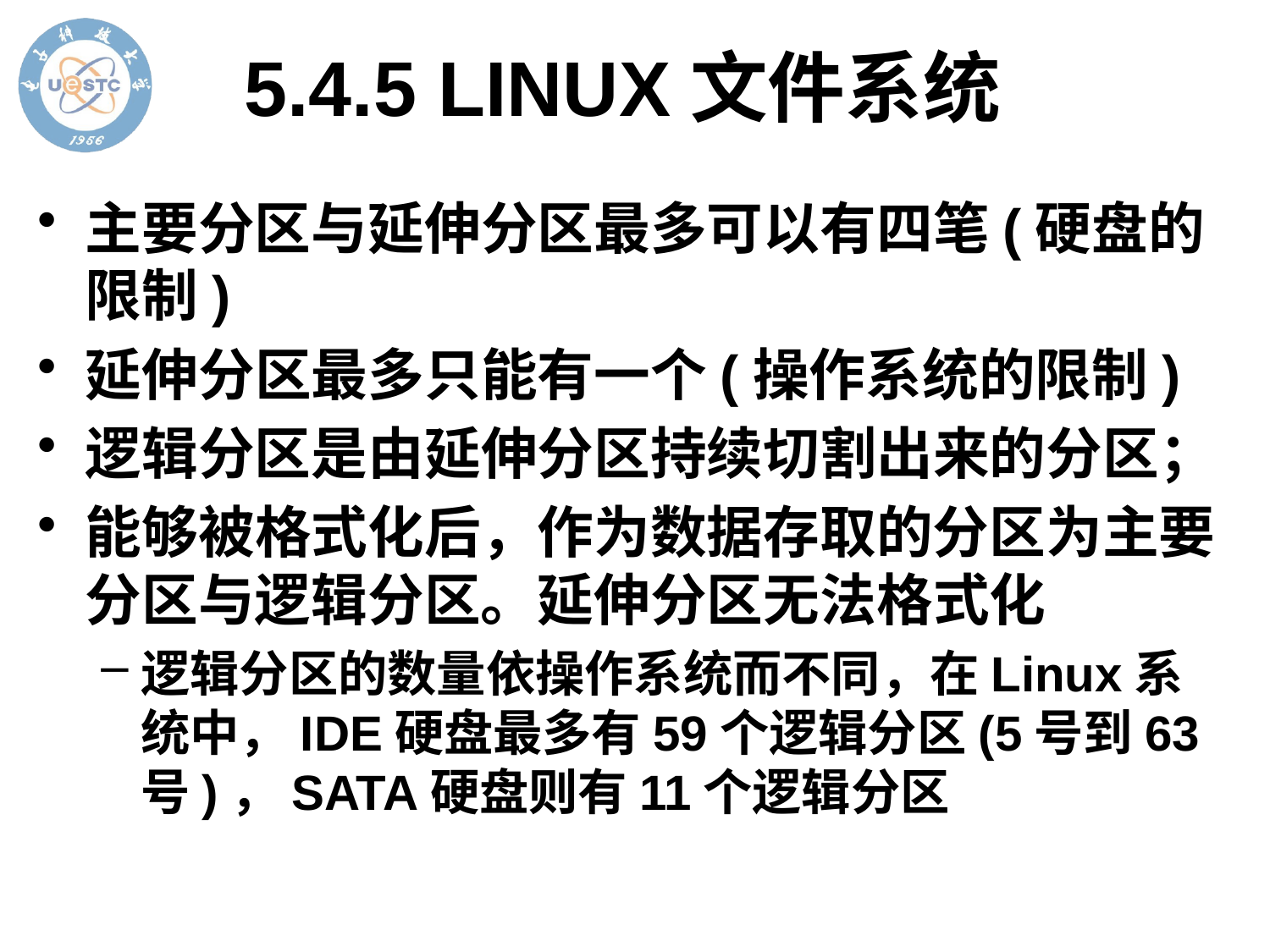

# 5.4.5 LINUX文件系统
主要分区与延伸分区最多可以有四笔(硬盘的限制)
延伸分区最多只能有一个(操作系统的限制)
逻辑分区是由延伸分区持续切割出来的分区；
能够被格式化后，作为数据存取的分区为主要分区与逻辑分区。延伸分区无法格式化
逻辑分区的数量依操作系统而不同，在Linux系统中，IDE硬盘最多有59个逻辑分区(5号到63号)，SATA硬盘则有11个逻辑分区